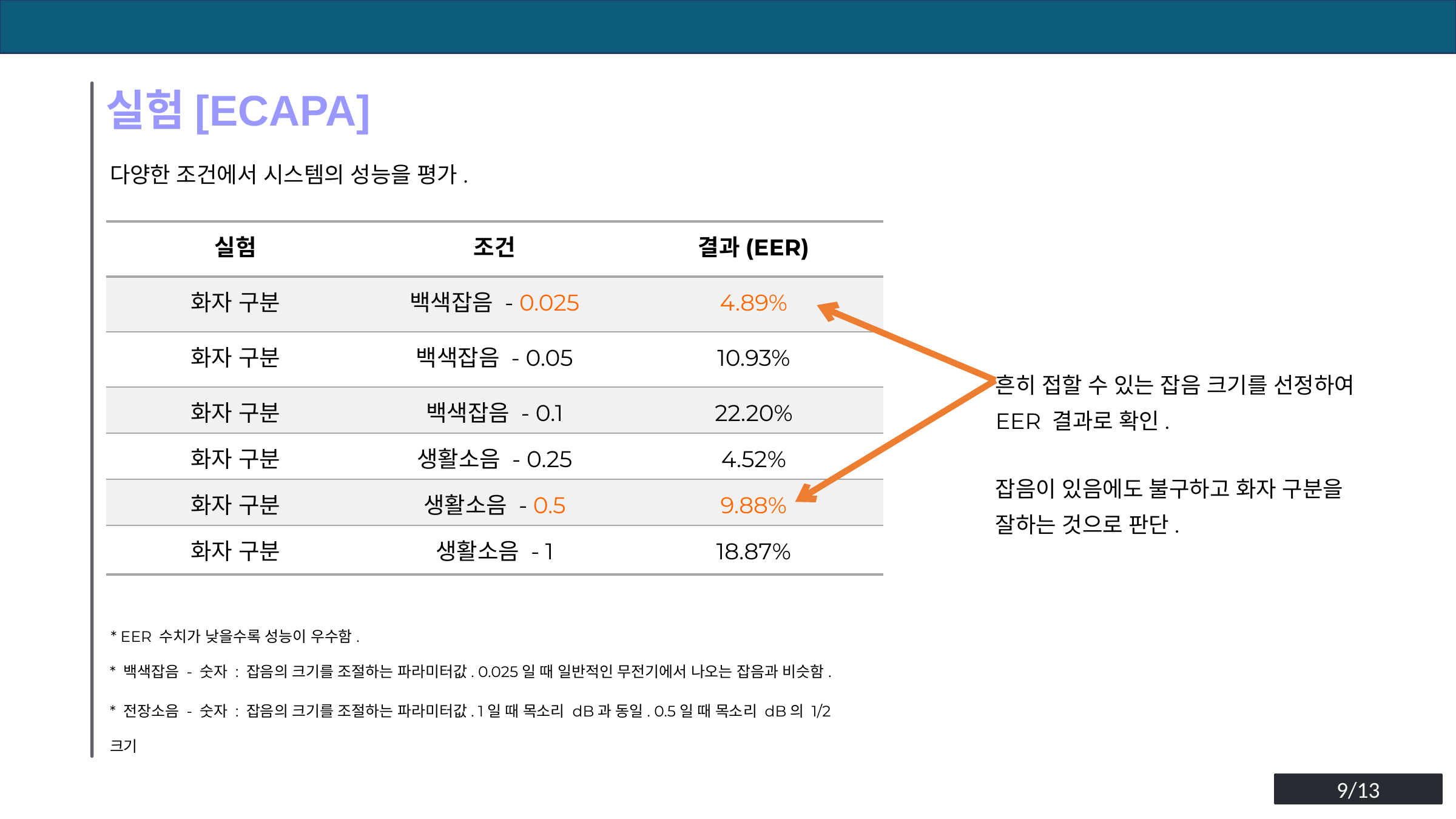

실험[ECAPA]

다양한 조건에서 시스템의 성능을 평가.
| 실험 | 조건 | 결과(EER) |
| --- | --- | --- |
| 화자 구분 | 백색잡음 - 0.025 | 4.89% |
| 화자 구분 | 백색잡음 - 0.05 | 10.93% |
| 화자 구분 | 백색잡음 - 0.1 | 22.20% |
| 화자 구분 | 생활소음 - 0.25 | 4.52% |
| 화자 구분 | 생활소음 - 0.5 | 9.88% |
| 화자 구분 | 생활소음 - 1 | 18.87% |
흔히 접할 수 있는 잡음 크기를 선정하여 EER 결과로 확인.
잡음이 있음에도 불구하고 화자 구분을 잘하는 것으로 판단.
* EER 수치가 낮을수록 성능이 우수함.
* 백색잡음 - 숫자 : 잡음의 크기를 조절하는 파라미터값. 0.025일 때 일반적인 무전기에서 나오는 잡음과 비슷함.
* 전장소음 - 숫자 : 잡음의 크기를 조절하는 파라미터값. 1일 때 목소리 dB과 동일. 0.5일 때 목소리 dB의 1/2 크기
9/13